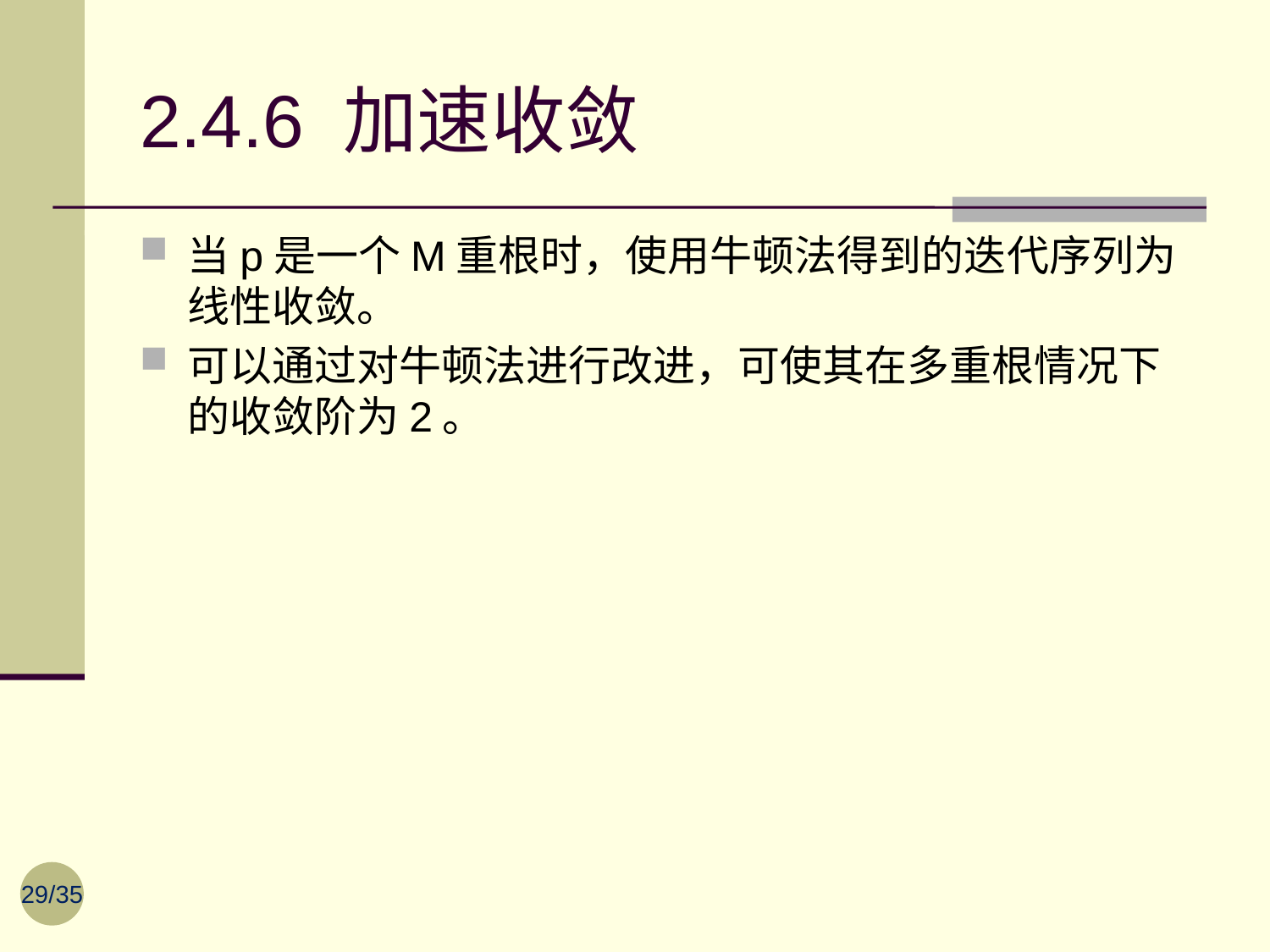

# 2.4.6 加速收敛
当p是一个M重根时，使用牛顿法得到的迭代序列为线性收敛。
可以通过对牛顿法进行改进，可使其在多重根情况下的收敛阶为2。